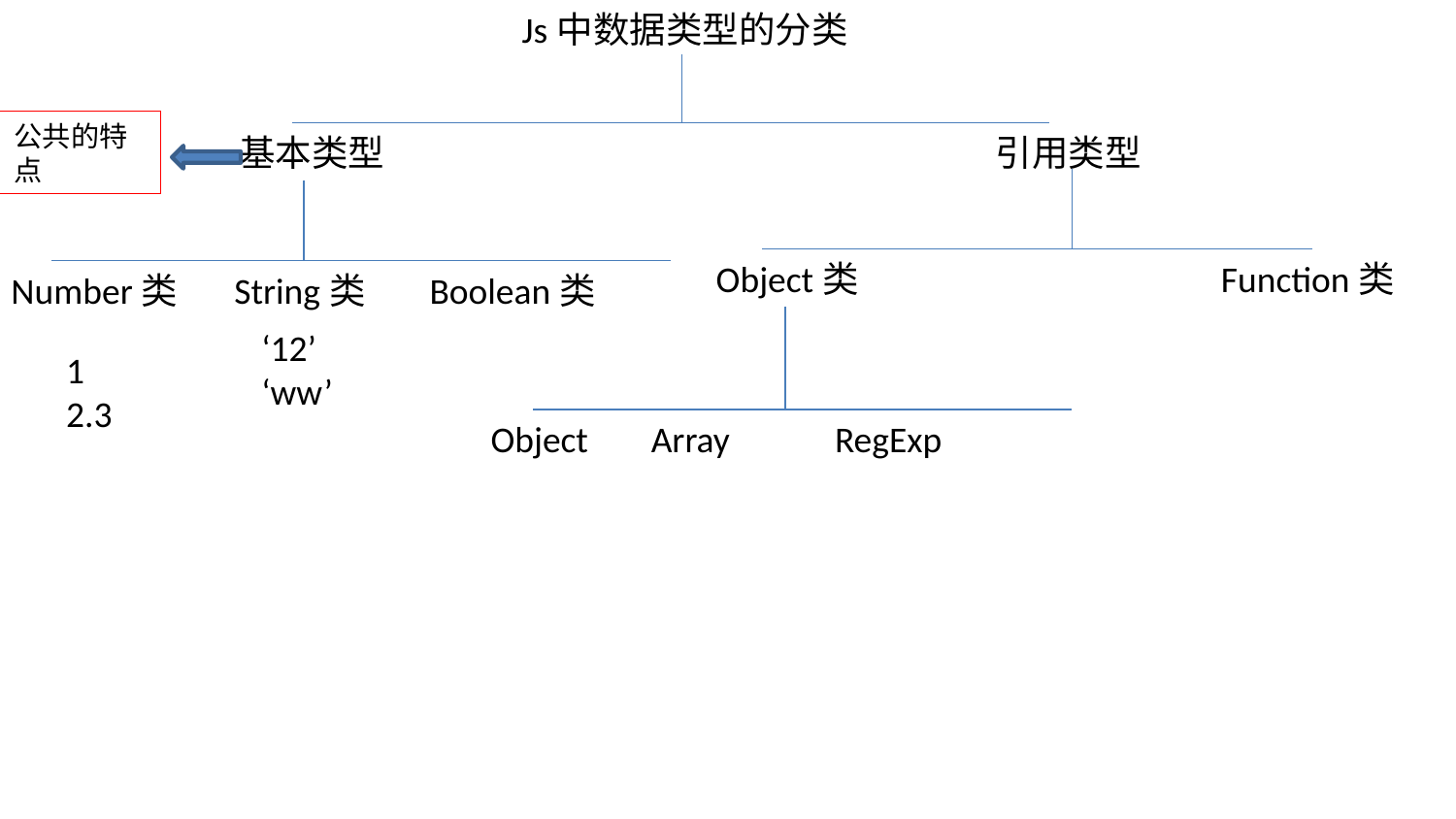

Js中数据类型的分类
公共的特点
基本类型
引用类型

Object类
Function类
Number类
String类
Boolean类
‘12’
‘ww’
1
2.3
Object
Array
RegExp